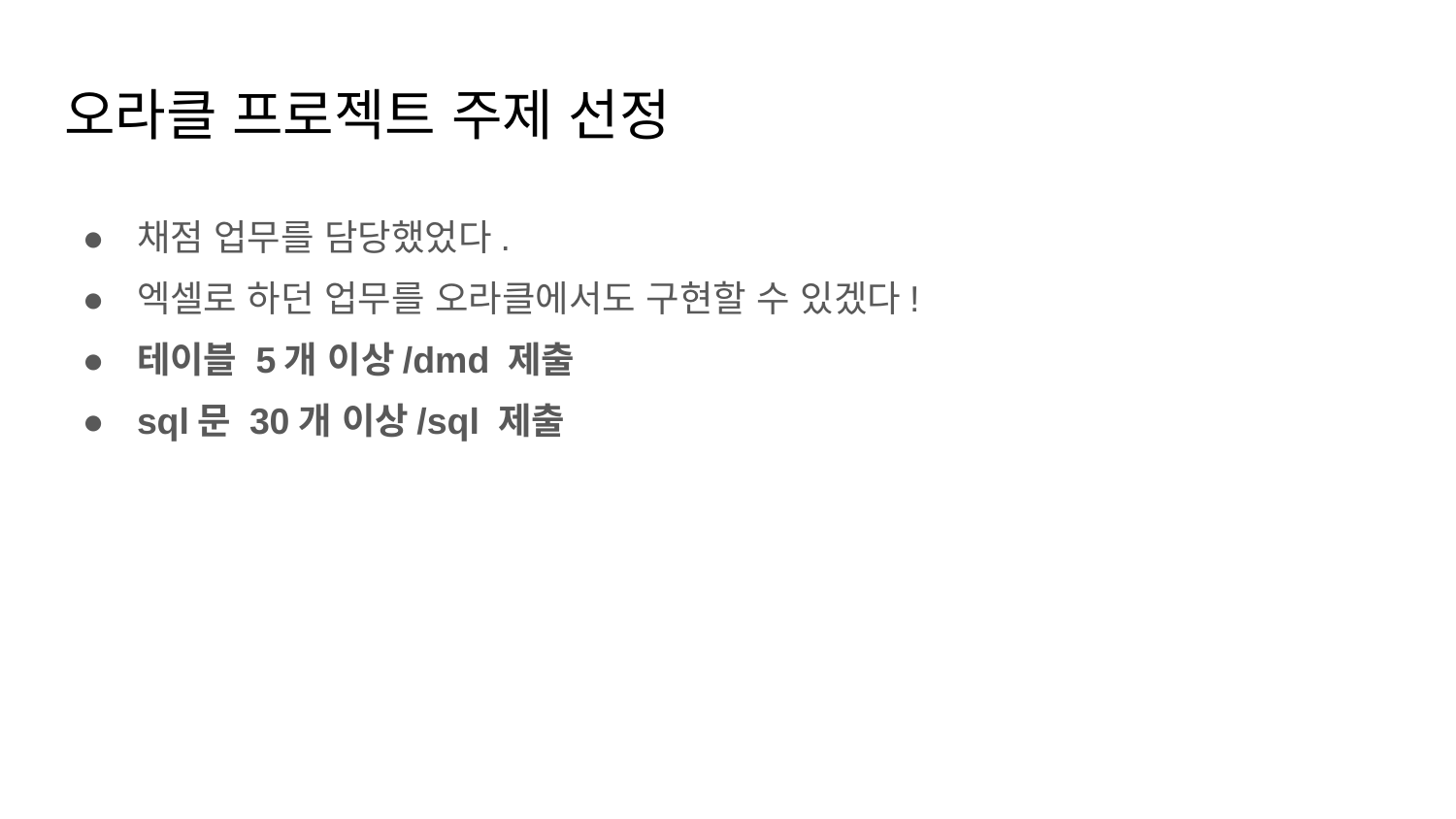

# 오라클 프로젝트 주제 선정
채점 업무를 담당했었다.
엑셀로 하던 업무를 오라클에서도 구현할 수 있겠다!
테이블 5개 이상/dmd 제출
sql문 30개 이상/sql 제출